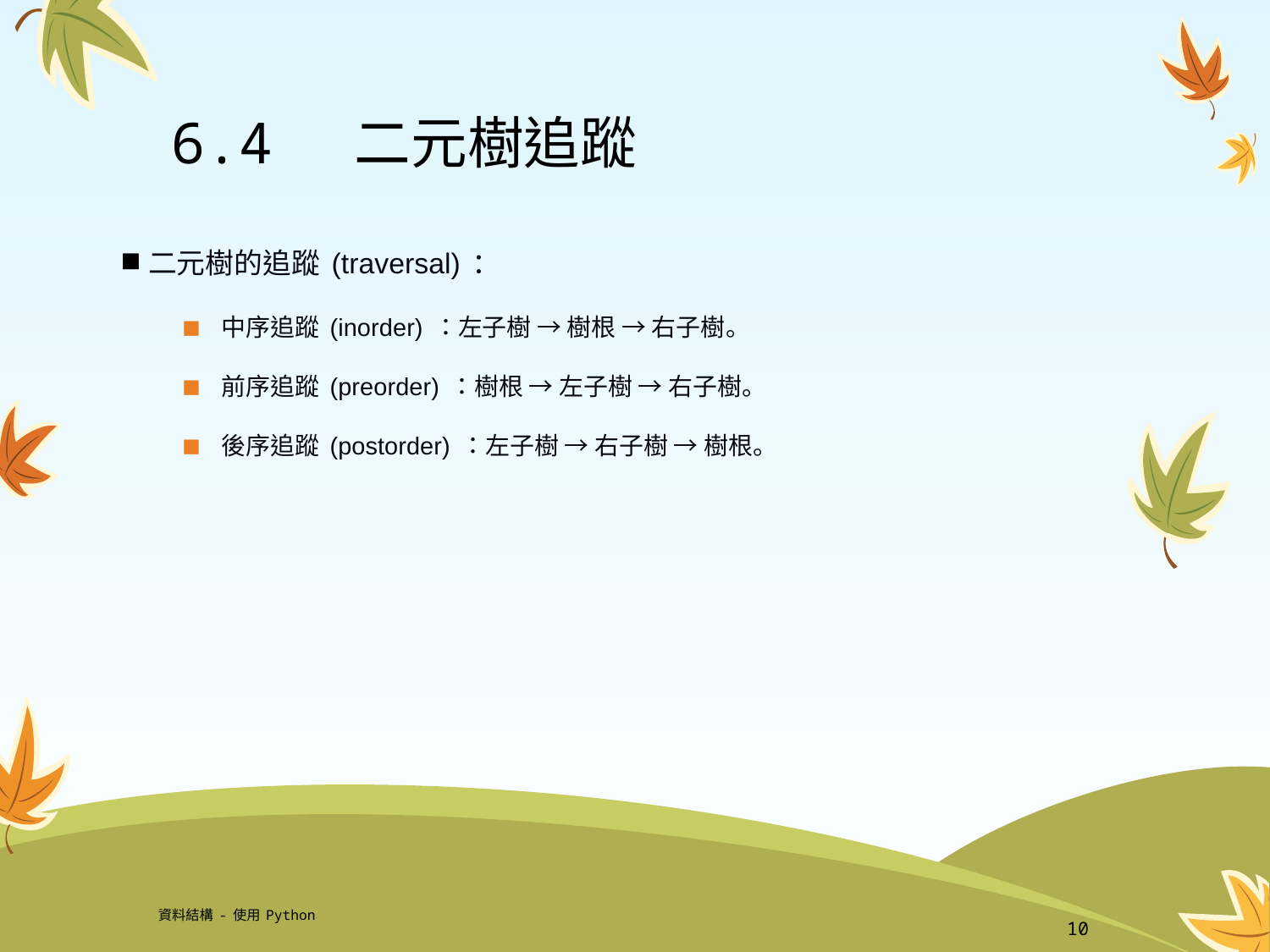

# 6.4  二元樹追蹤
二元樹的追蹤(traversal)：
中序追蹤(inorder)：左子樹 → 樹根 → 右子樹。
前序追蹤(preorder)：樹根 → 左子樹 → 右子樹。
後序追蹤(postorder)：左子樹 → 右子樹 → 樹根。
資料結構-使用Python
10